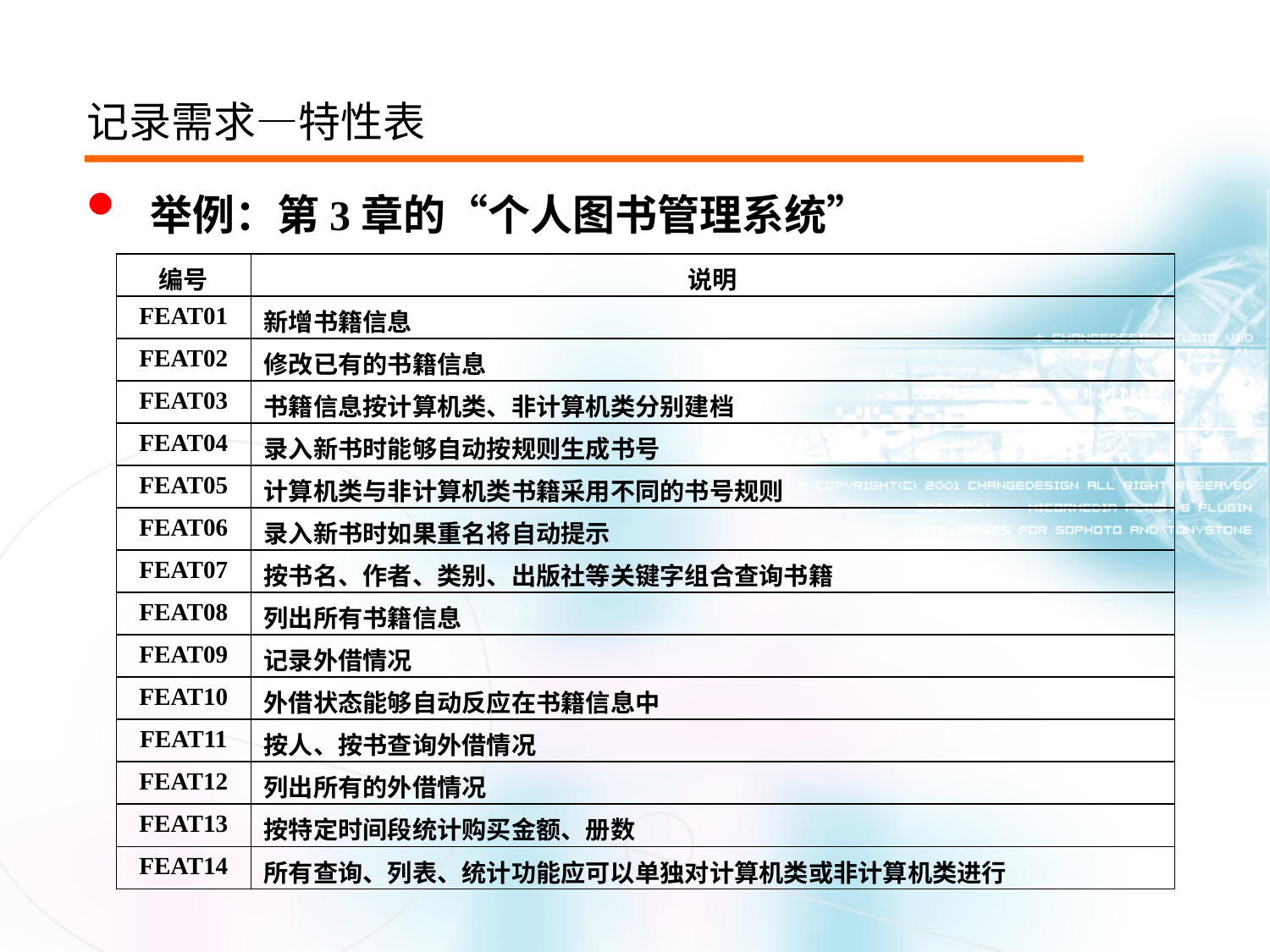

记录需求—特性表
举例：第3章的“个人图书管理系统”
| 编号 | 说明 |
| --- | --- |
| FEAT01 | 新增书籍信息 |
| FEAT02 | 修改已有的书籍信息 |
| FEAT03 | 书籍信息按计算机类、非计算机类分别建档 |
| FEAT04 | 录入新书时能够自动按规则生成书号 |
| FEAT05 | 计算机类与非计算机类书籍采用不同的书号规则 |
| FEAT06 | 录入新书时如果重名将自动提示 |
| FEAT07 | 按书名、作者、类别、出版社等关键字组合查询书籍 |
| FEAT08 | 列出所有书籍信息 |
| FEAT09 | 记录外借情况 |
| FEAT10 | 外借状态能够自动反应在书籍信息中 |
| FEAT11 | 按人、按书查询外借情况 |
| FEAT12 | 列出所有的外借情况 |
| FEAT13 | 按特定时间段统计购买金额、册数 |
| FEAT14 | 所有查询、列表、统计功能应可以单独对计算机类或非计算机类进行 |